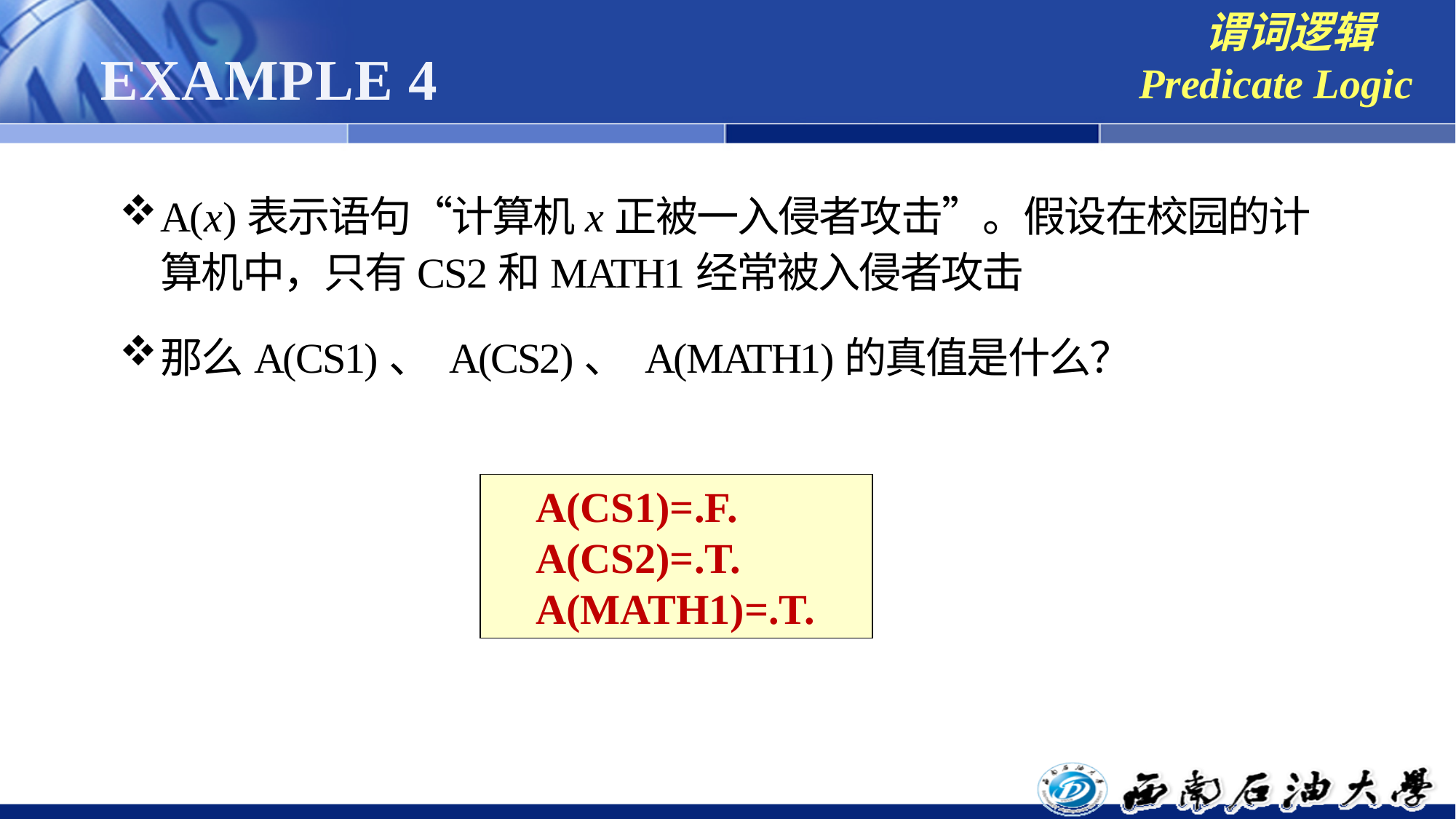

谓词逻辑
Predicate Logic
# EXAMPLE 4
A(x)表示语句“计算机x正被一入侵者攻击”。假设在校园的计算机中，只有CS2和MATH1经常被入侵者攻击
那么A(CS1)、 A(CS2)、 A(MATH1)的真值是什么？
A(CS1)=.F.
A(CS2)=.T.
A(MATH1)=.T.